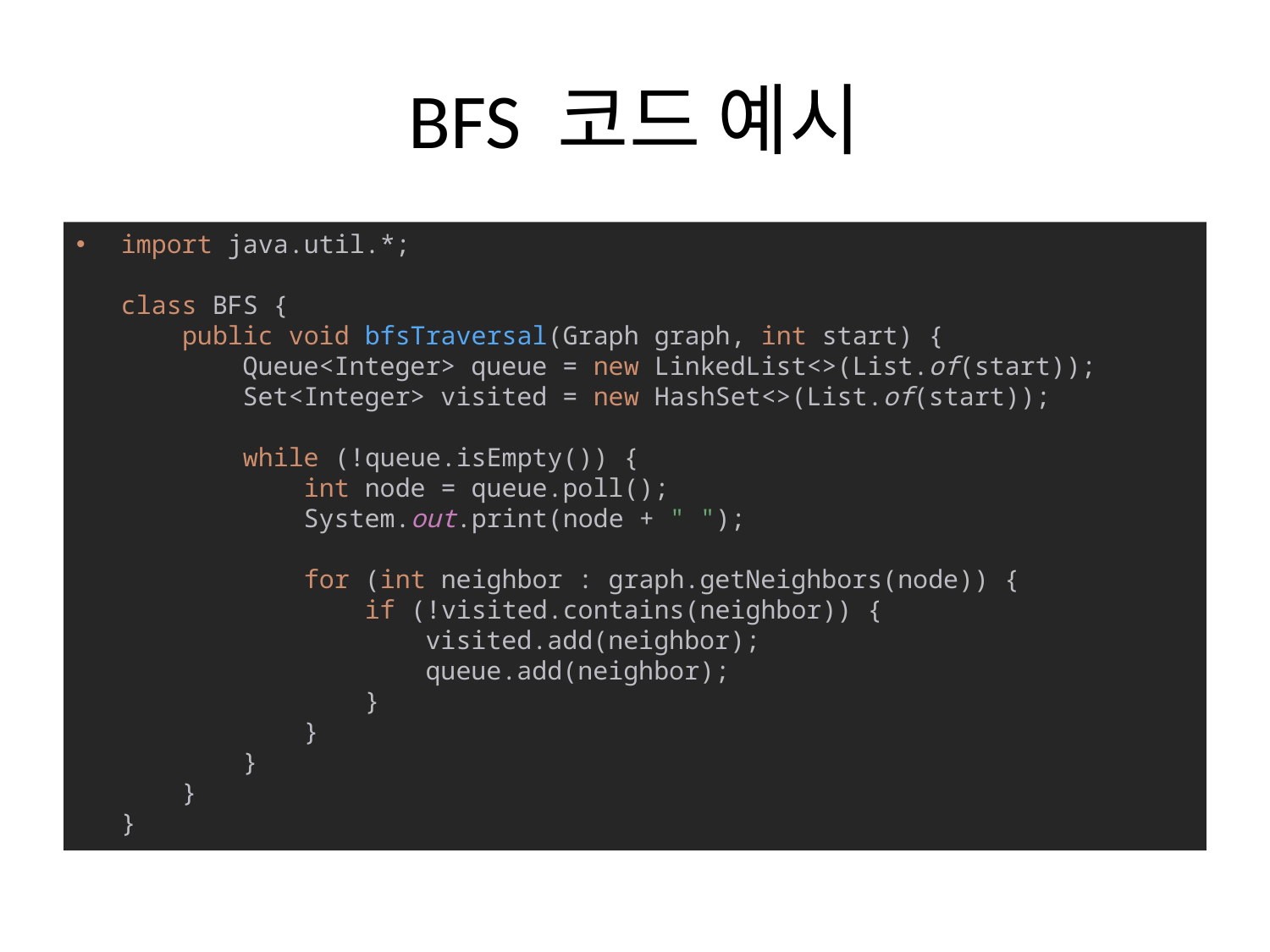

# BFS 코드 예시
import java.util.*;
class BFS {
    public void bfsTraversal(Graph graph, int start) {
        Queue<Integer> queue = new LinkedList<>(List.of(start));
        Set<Integer> visited = new HashSet<>(List.of(start));
        while (!queue.isEmpty()) {
            int node = queue.poll();
            System.out.print(node + " ");
            for (int neighbor : graph.getNeighbors(node)) {
                if (!visited.contains(neighbor)) {
                    visited.add(neighbor);
                    queue.add(neighbor);
                }
            }
        }
    }
}